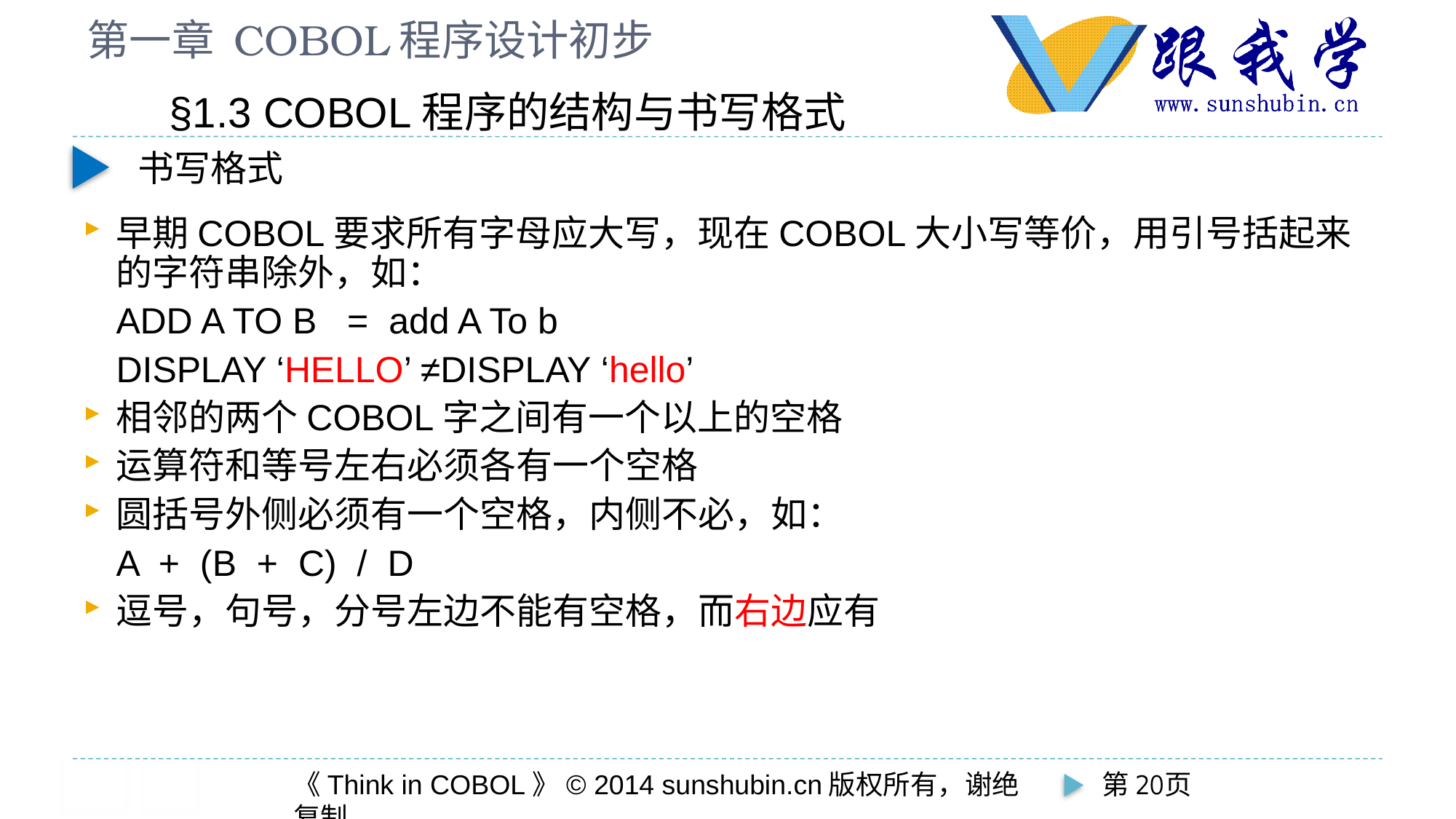

# 第一章 COBOL程序设计初步
§1.3 COBOL程序的结构与书写格式

书写格式
早期COBOL要求所有字母应大写，现在COBOL大小写等价，用引号括起来的字符串除外，如：
	ADD A TO B   =  add A To b
	DISPLAY ‘HELLO’ ≠DISPLAY ‘hello’
相邻的两个COBOL字之间有一个以上的空格
运算符和等号左右必须各有一个空格
圆括号外侧必须有一个空格，内侧不必，如：
	A  +  (B  +  C)  /  D
逗号，句号，分号左边不能有空格，而右边应有